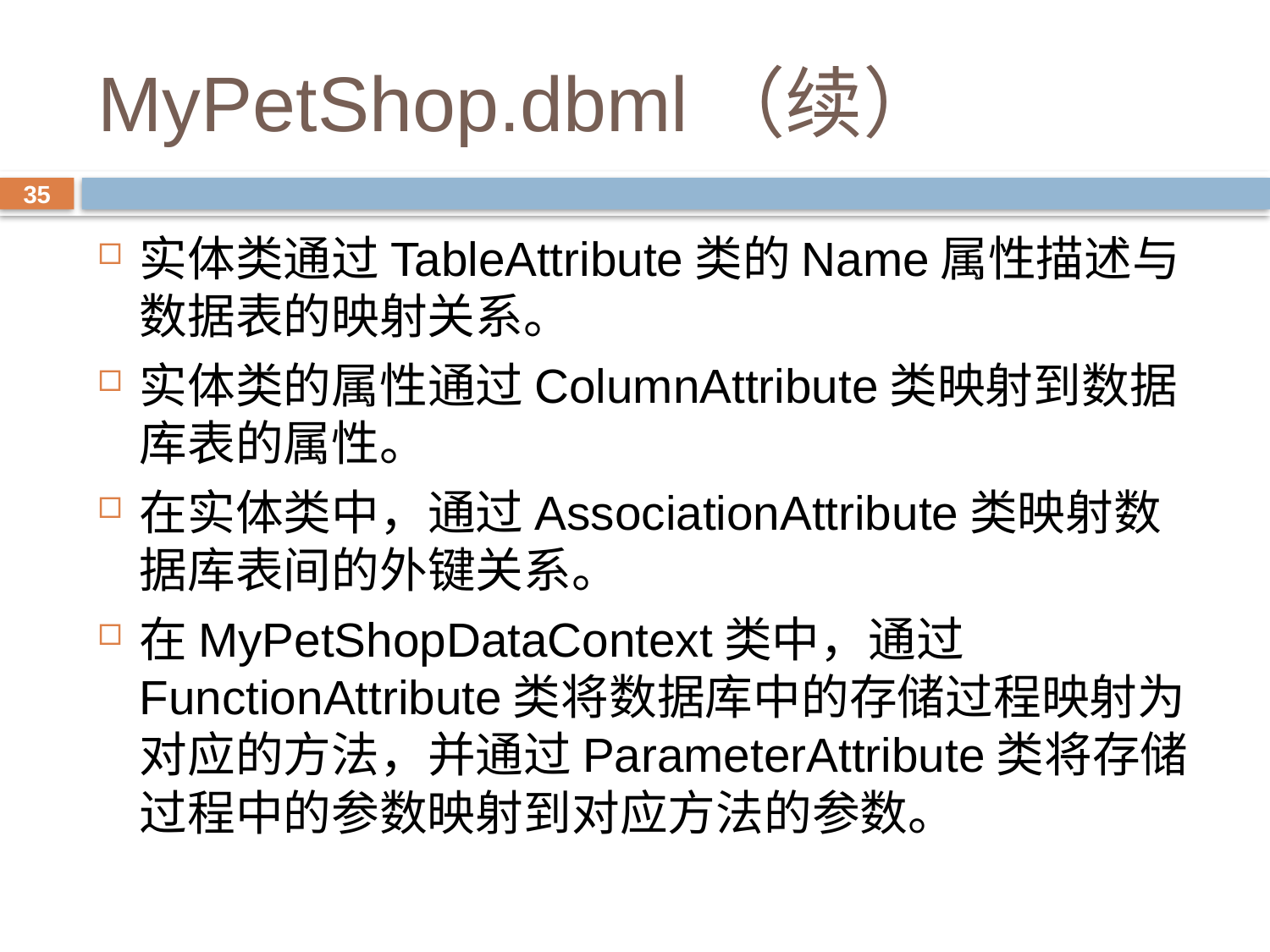

# MyPetShop.dbml（续）
35
实体类通过TableAttribute类的Name属性描述与数据表的映射关系。
实体类的属性通过ColumnAttribute类映射到数据库表的属性。
在实体类中，通过AssociationAttribute类映射数据库表间的外键关系。
在MyPetShopDataContext类中，通过FunctionAttribute类将数据库中的存储过程映射为对应的方法，并通过ParameterAttribute类将存储过程中的参数映射到对应方法的参数。